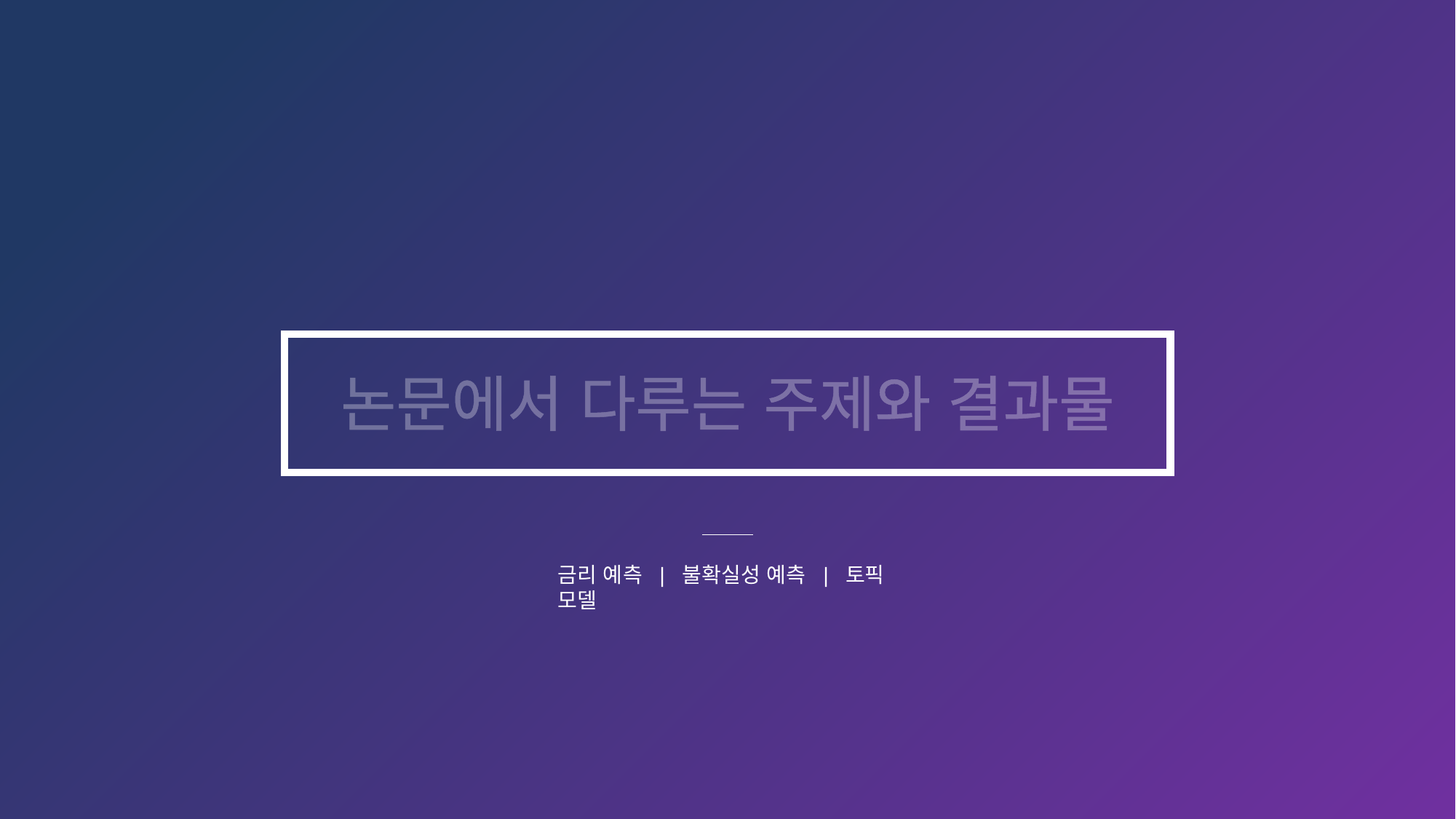

논문에서 다루는 주제와 결과물
금리 예측  |  불확실성 예측  |  토픽 모델